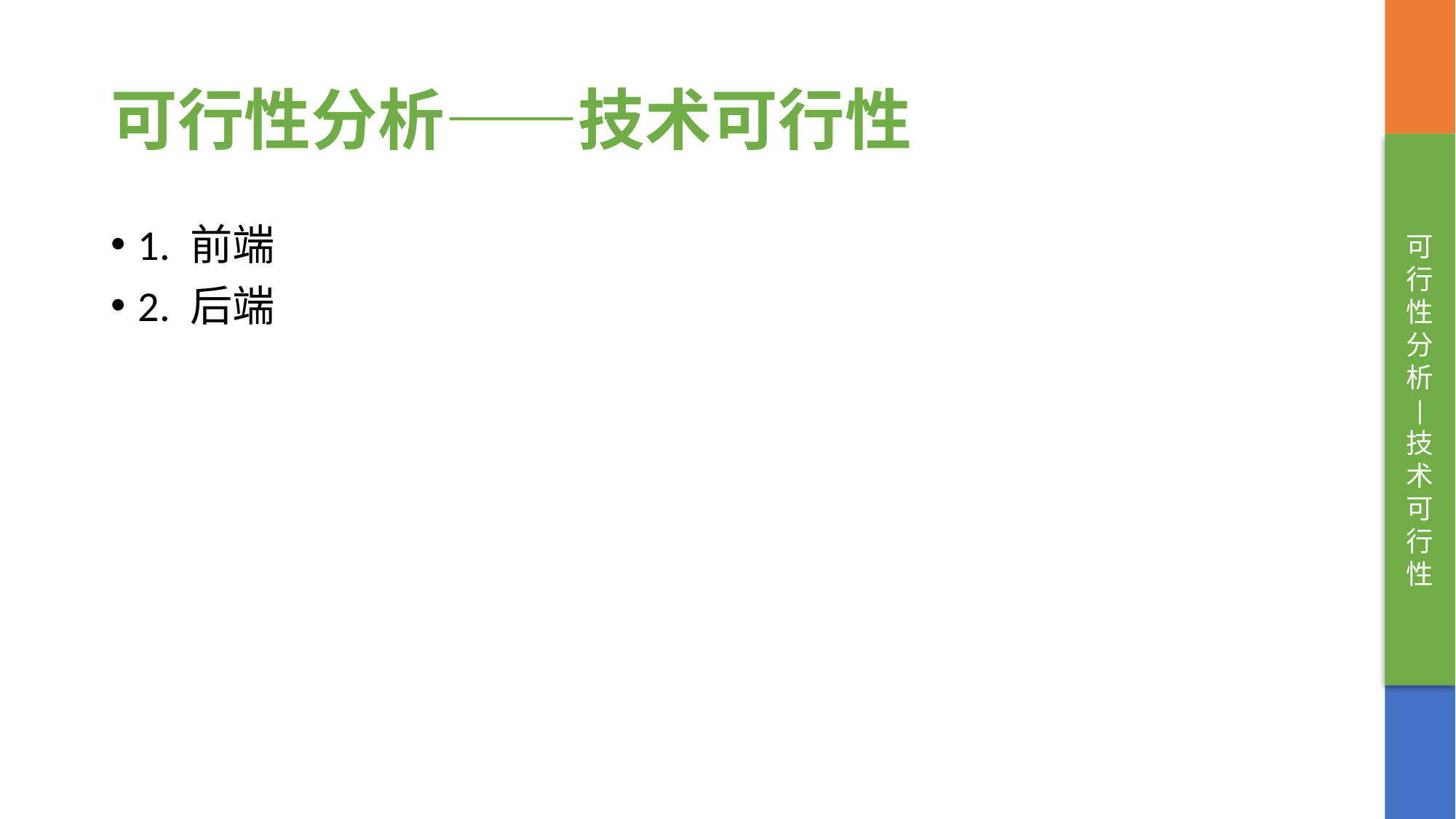

# 可行性分析——技术可行性
可行性分析
|
技术可行性
1. 前端
2. 后端